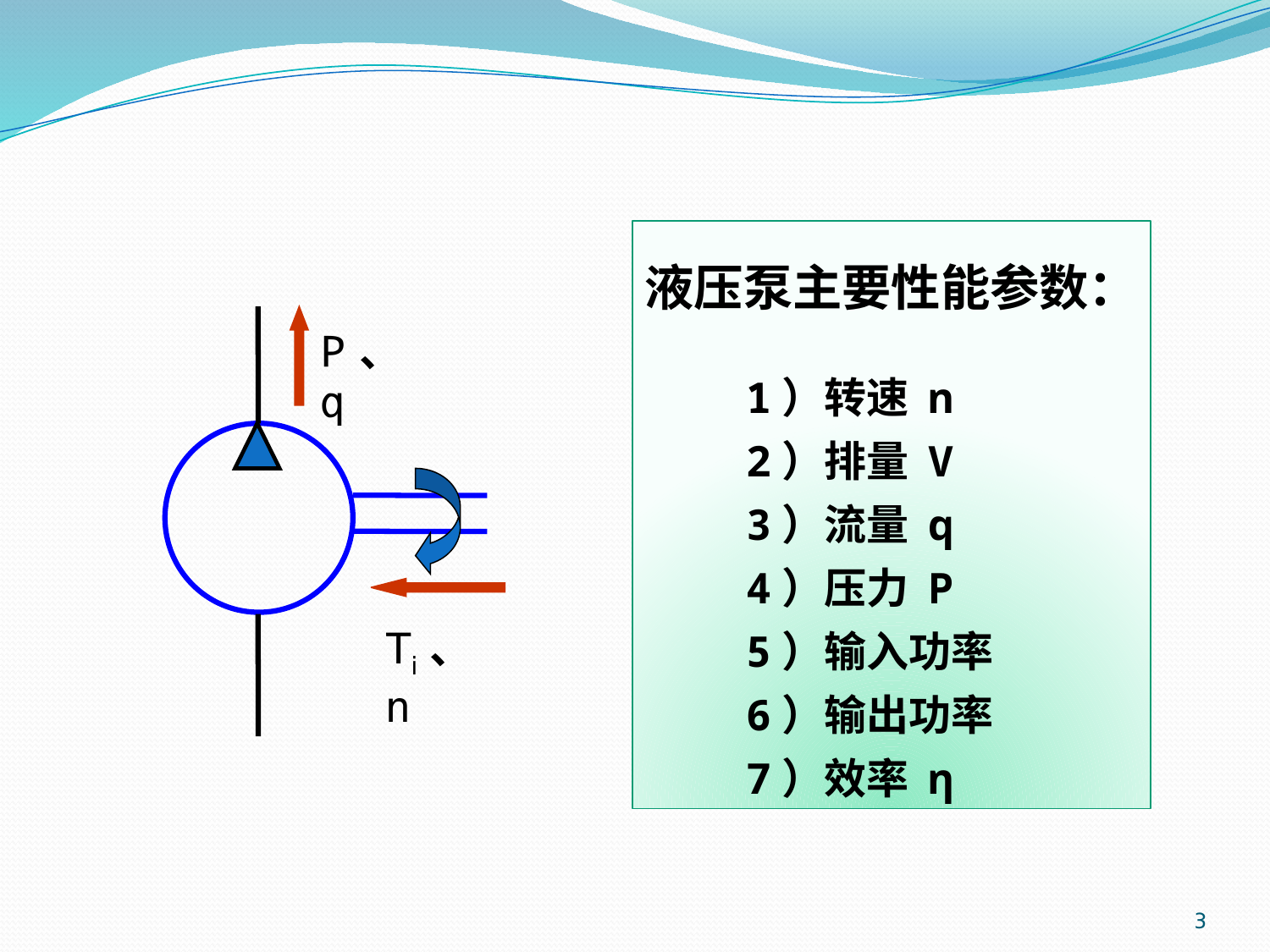

液压泵主要性能参数：
    1）转速 n
    2）排量 V
    3）流量 q
    4）压力 P
    5）输入功率
    6）输出功率
    7）效率 η

P、 q

Ti、n
3